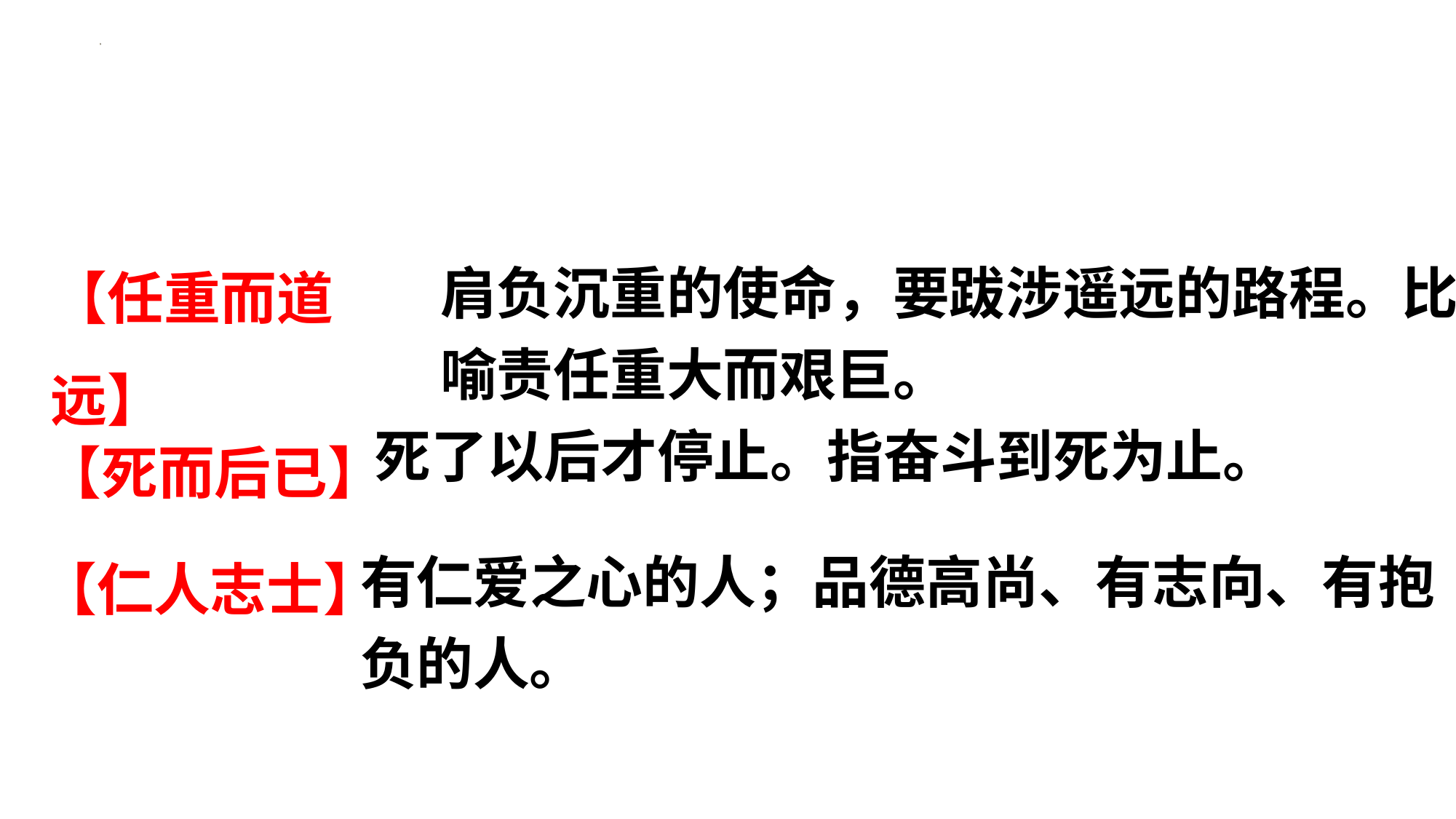

【任重而道远】
肩负沉重的使命，要跋涉遥远的路程。比喻责任重大而艰巨。
【死而后已】
死了以后才停止。指奋斗到死为止。
【仁人志士】
有仁爱之心的人；品德高尚、有志向、有抱负的人。